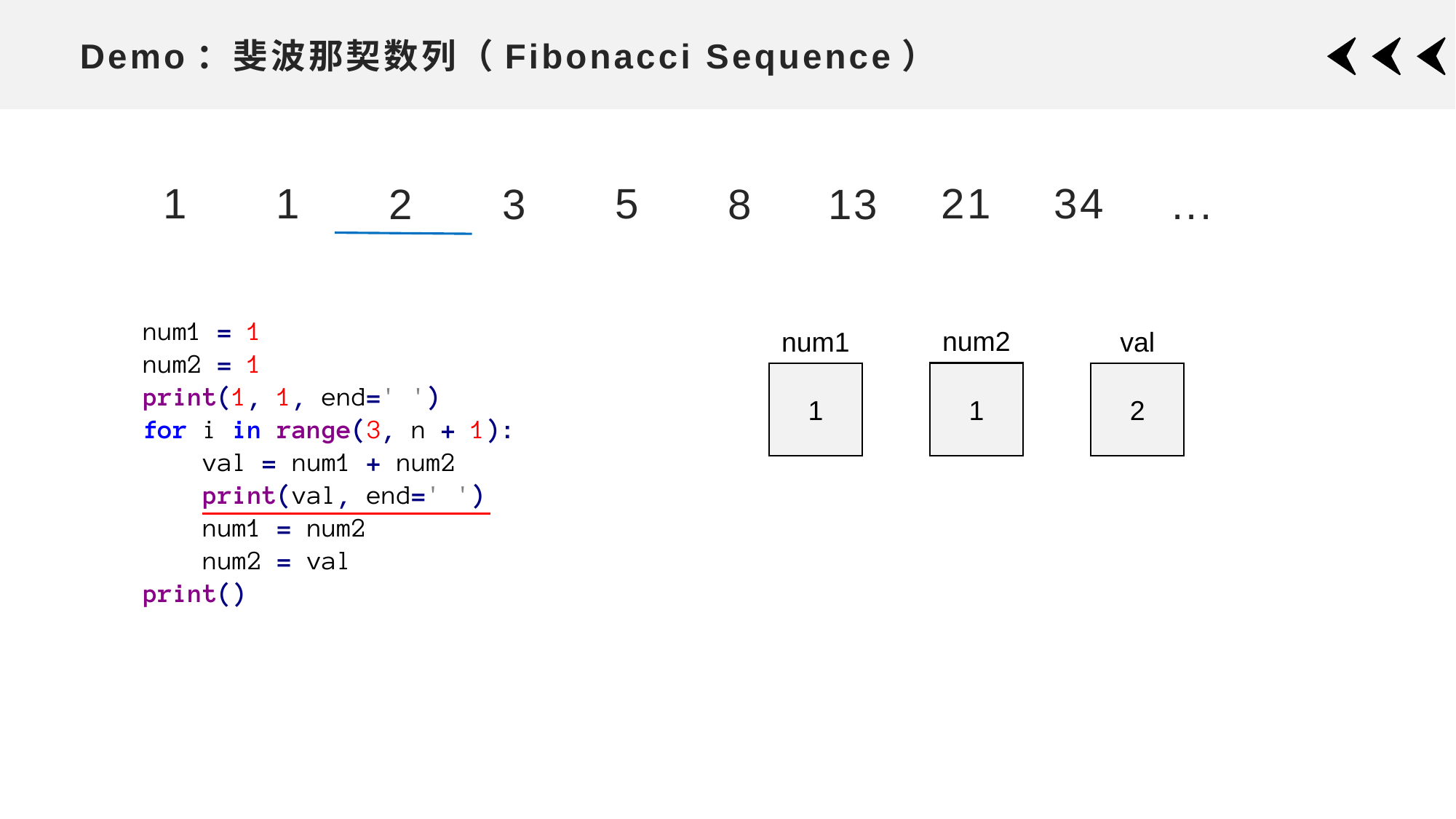

# Demo：斐波那契数列（Fibonacci Sequence）
1
1
5
34
21
3
13
2
8
...
num1 = 1
num2 = 1
print(1, 1, end=' ')
for i in range(3, n + 1):
    val = num1 + num2
    print(val, end=' ')
    num1 = num2
    num2 = val
print()
num2
num1
val
1
1
2